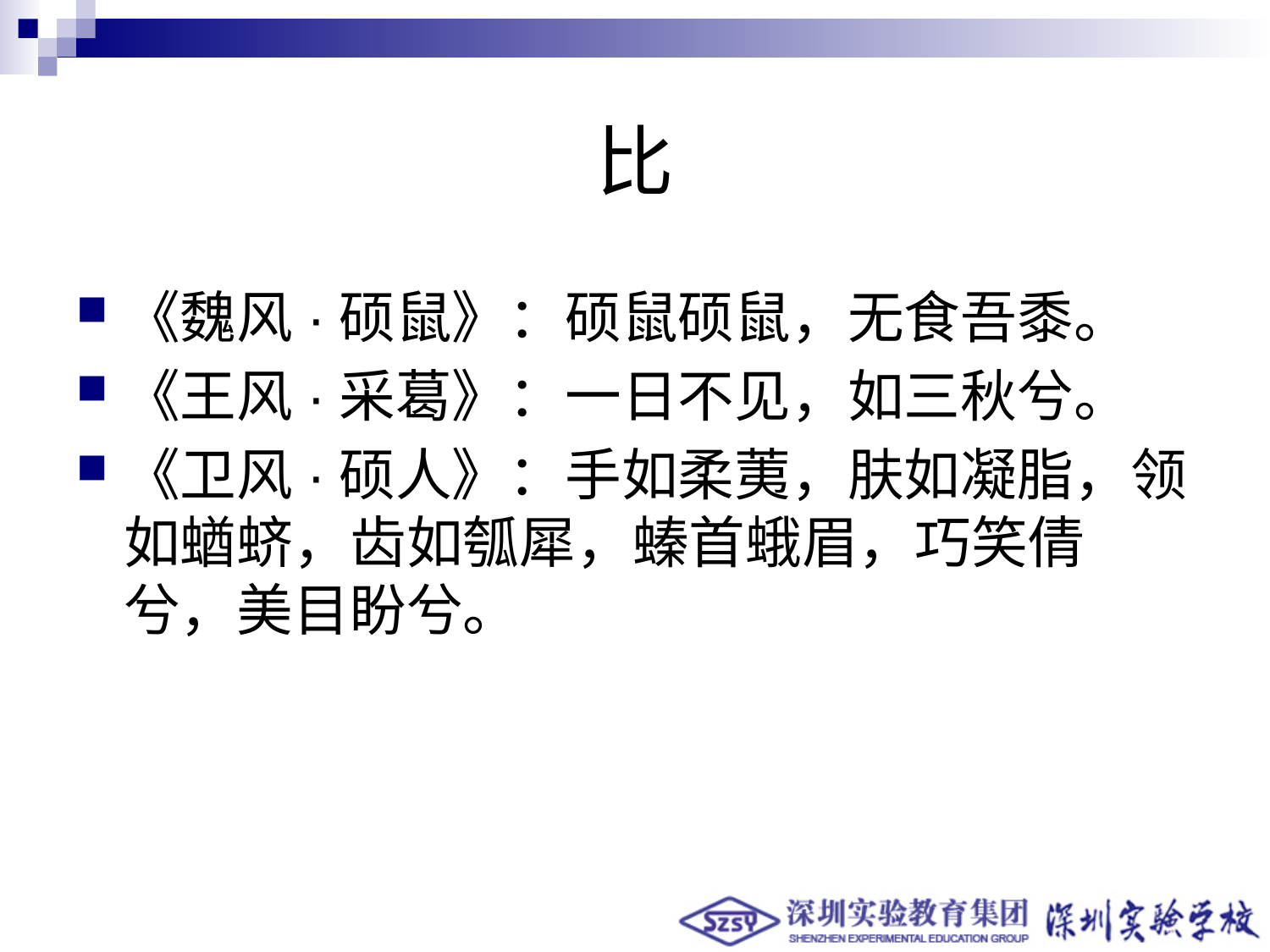

# 比
《魏风·硕鼠》：硕鼠硕鼠，无食吾黍。
《王风·采葛》：一日不见，如三秋兮。
《卫风·硕人》：手如柔荑，肤如凝脂，领如蝤蛴，齿如瓠犀，螓首蛾眉，巧笑倩兮，美目盼兮。